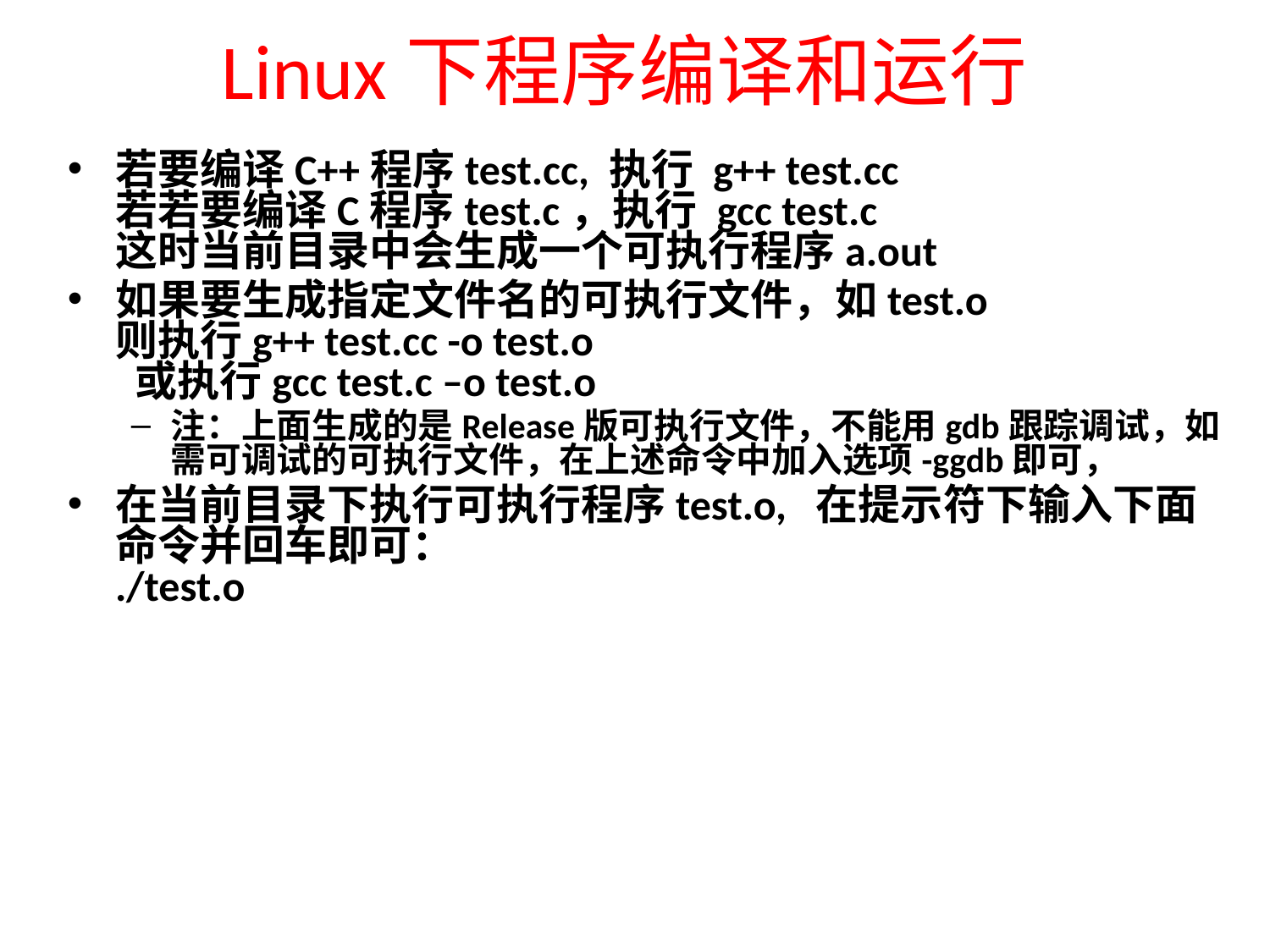

# Linux下程序编译和运行
若要编译C++程序test.cc, 执行 g++ test.cc
若若要编译C程序test.c，执行 gcc test.c
这时当前目录中会生成一个可执行程序a.out
如果要生成指定文件名的可执行文件，如test.o
则执行g++ test.cc -o test.o
 或执行gcc test.c –o test.o
注：上面生成的是Release版可执行文件，不能用gdb跟踪调试，如需可调试的可执行文件，在上述命令中加入选项-ggdb即可，
在当前目录下执行可执行程序test.o,  在提示符下输入下面命令并回车即可：
./test.o